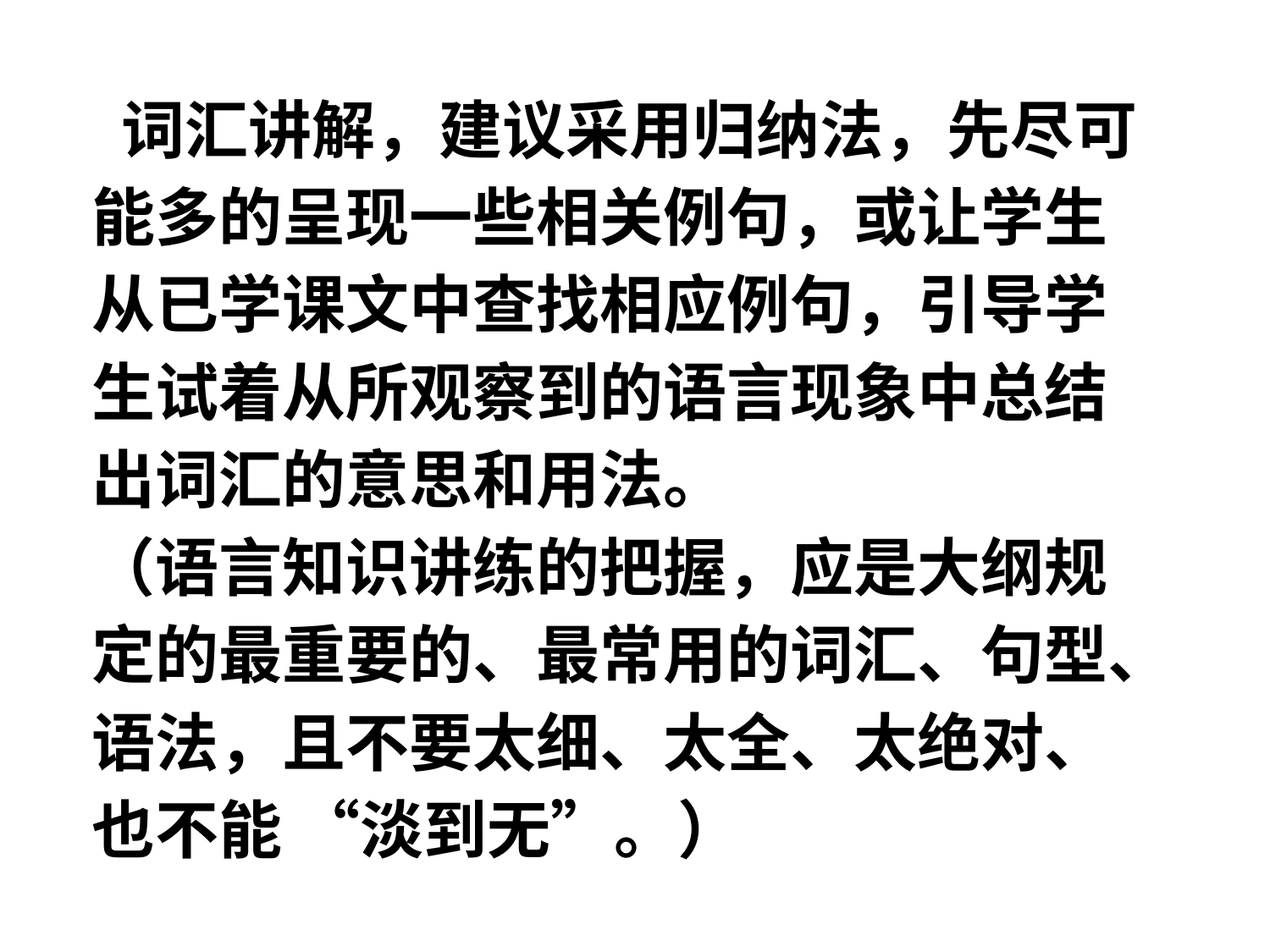

词汇讲解，建议采用归纳法，先尽可能多的呈现一些相关例句，或让学生从已学课文中查找相应例句，引导学生试着从所观察到的语言现象中总结出词汇的意思和用法。
（语言知识讲练的把握，应是大纲规定的最重要的、最常用的词汇、句型、语法，且不要太细、太全、太绝对、也不能 “淡到无”。）